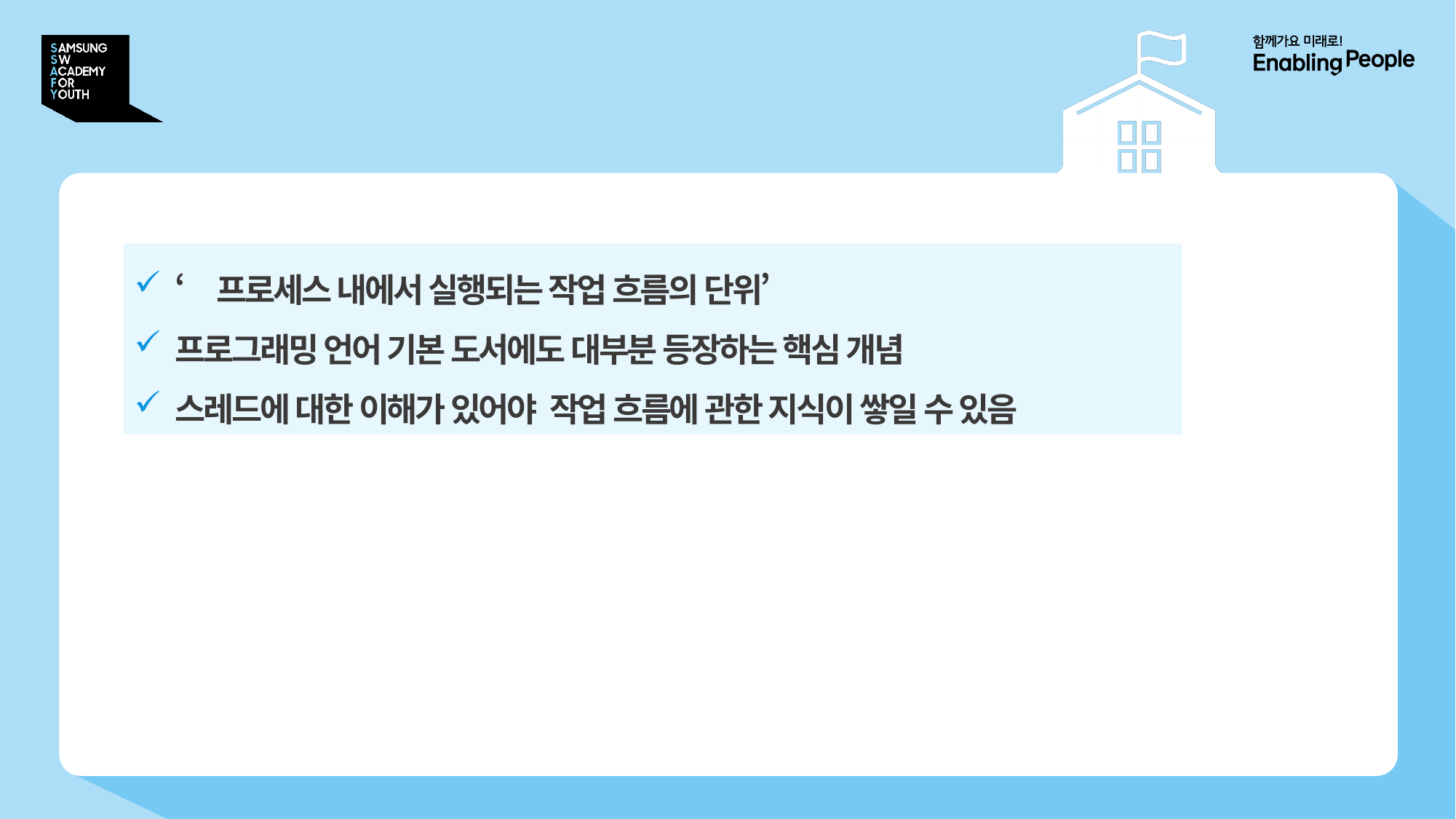

# 스레드
‘프로세스 내에서 실행되는 작업 흐름의 단위’
프로그래밍 언어 기본 도서에도 대부분 등장하는 핵심 개념
스레드에 대한 이해가 있어야  작업 흐름에 관한 지식이 쌓일 수 있음